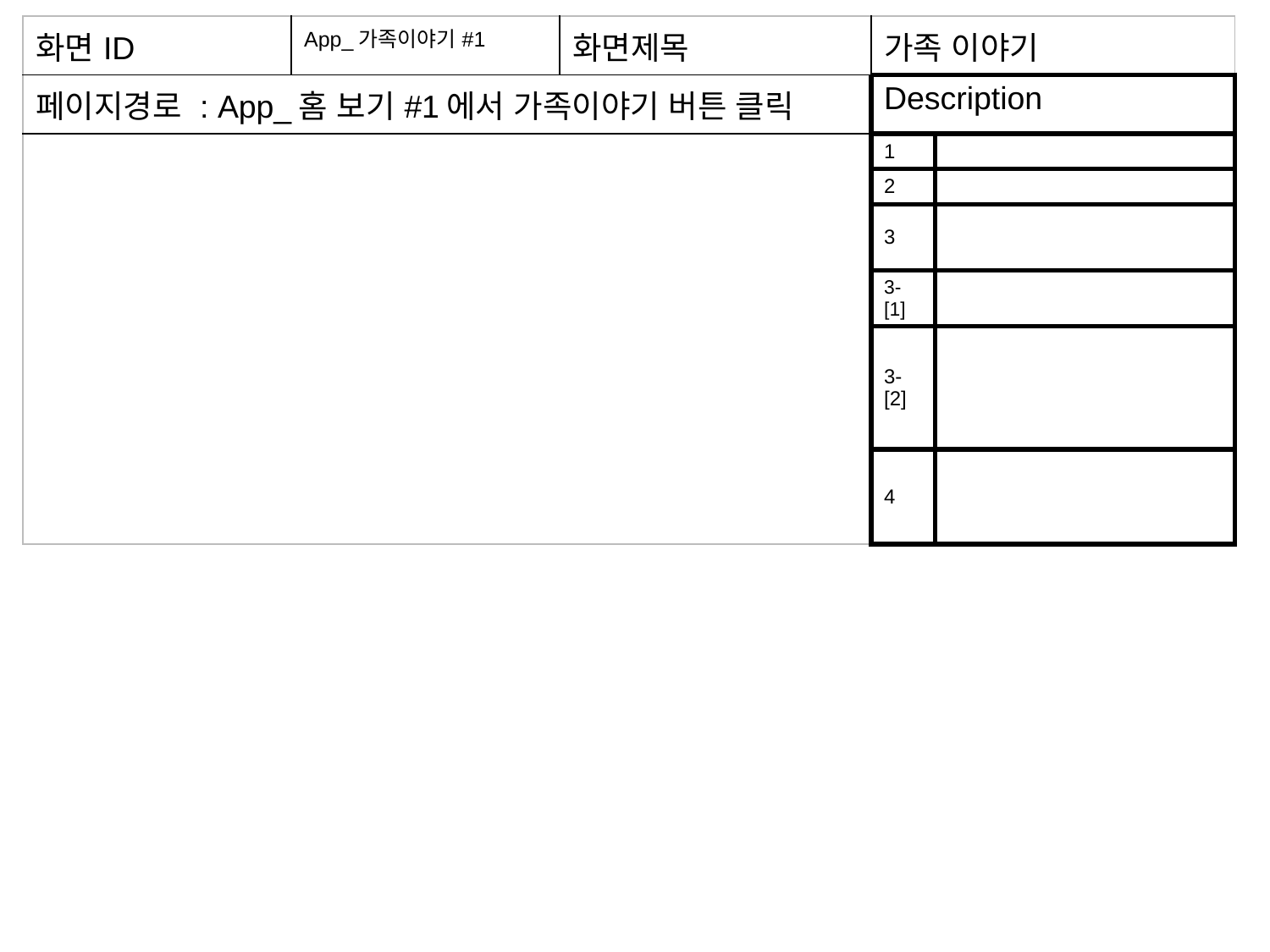

| 화면ID | App\_가족이야기#1 | 화면제목 | 가족 이야기 |  |
| --- | --- | --- | --- | --- |
| 페이지경로 : App\_홈 보기#1에서 가족이야기 버튼 클릭 |  |  | Description |  |
|  |  |  | 1 |  |
|  |  |  | 2 |  |
|  |  |  | 3 |  |
|  |  |  | 3-[1] |  |
|  |  |  | 3-[2] |  |
|  |  |  | 4 |  |